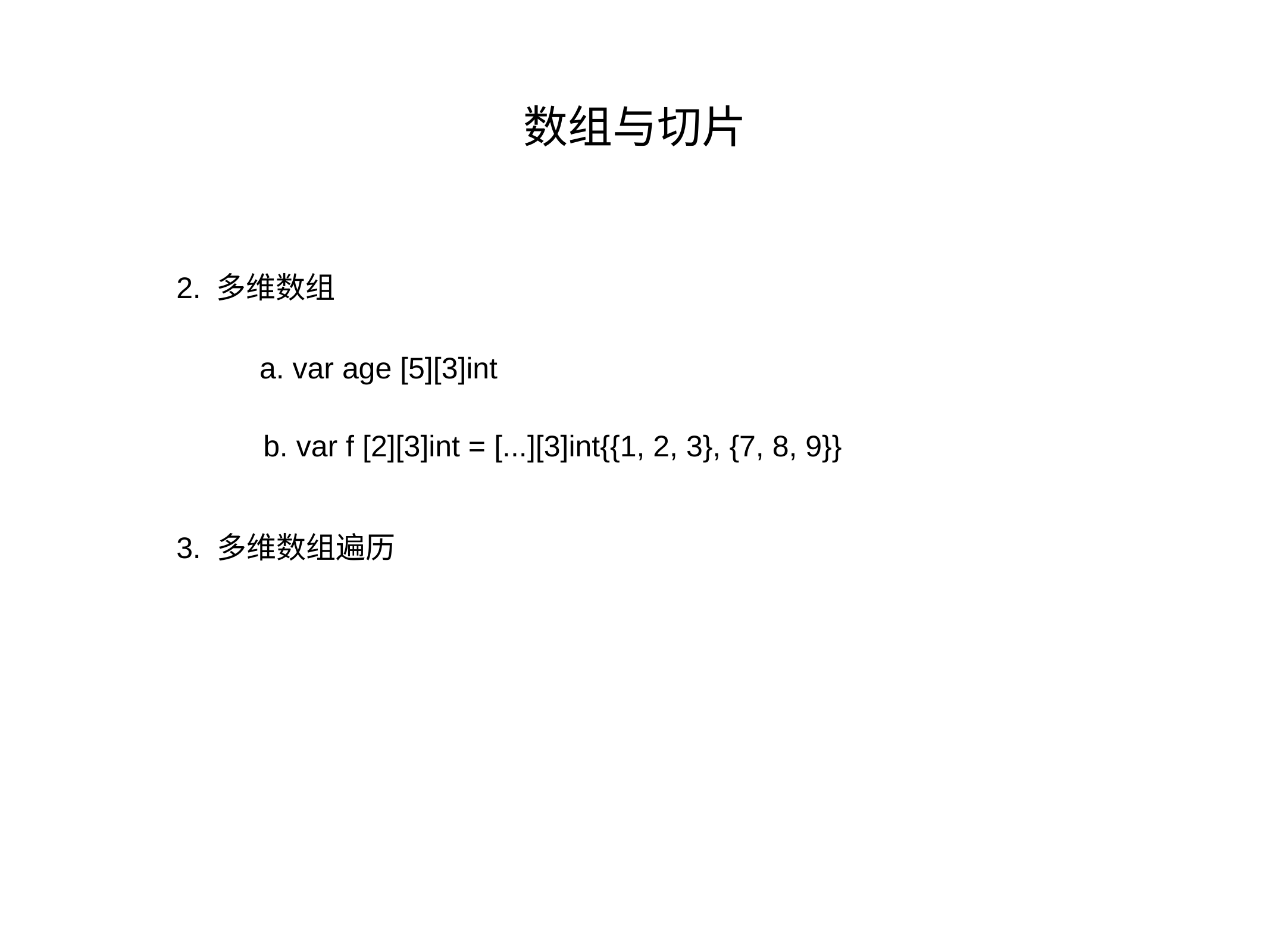

数组与切片
2. 多维数组
a. var age [5][3]int
b. var f [2][3]int = [...][3]int{{1, 2, 3}, {7, 8, 9}}
3. 多维数组遍历